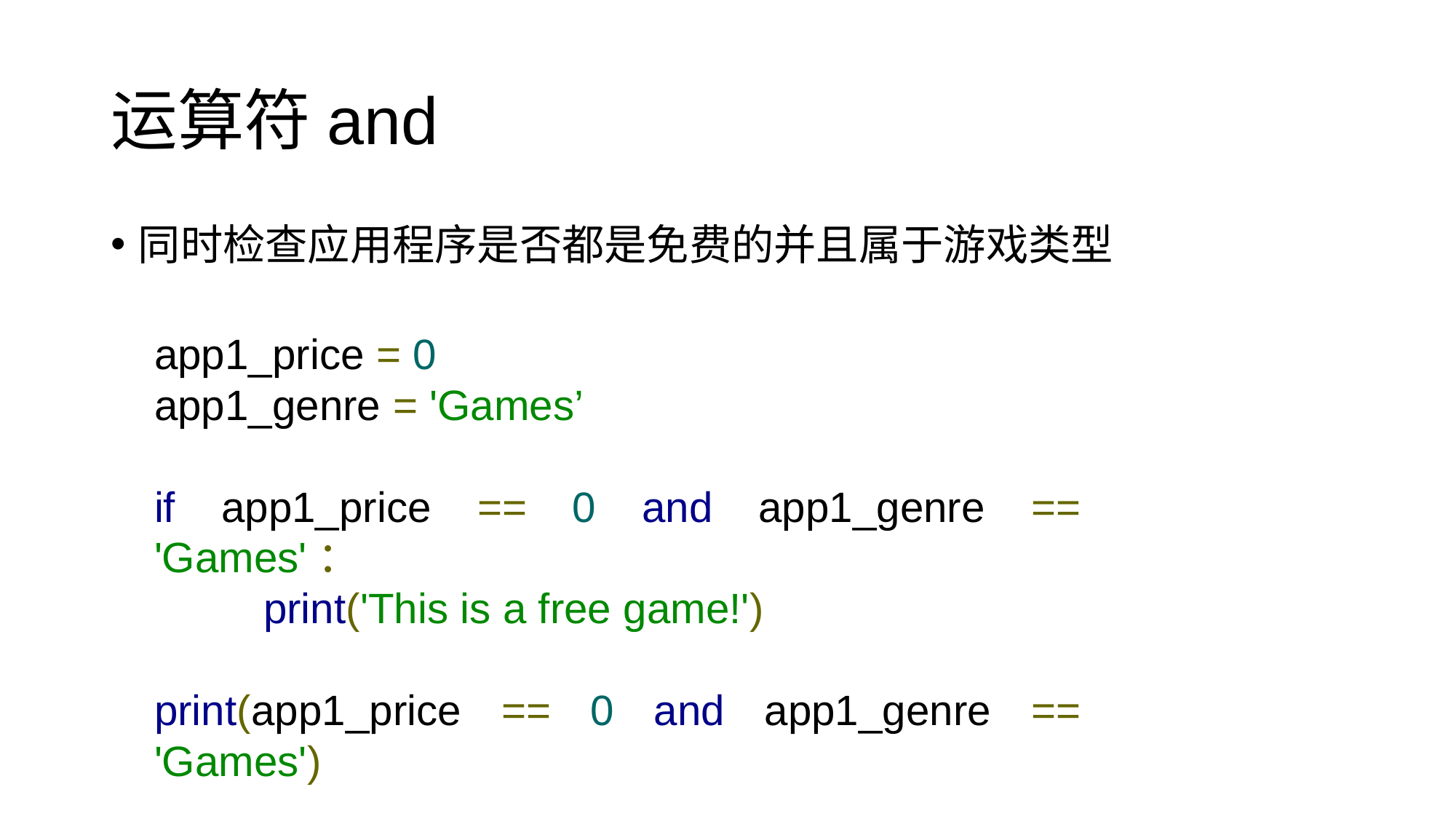

# 运算符and
同时检查应用程序是否都是免费的并且属于游戏类型
app1_price = 0
app1_genre = 'Games’

if app1_price == 0 and app1_genre == 'Games'：
	print('This is a free game!')

print(app1_price == 0 and app1_genre == 'Games')